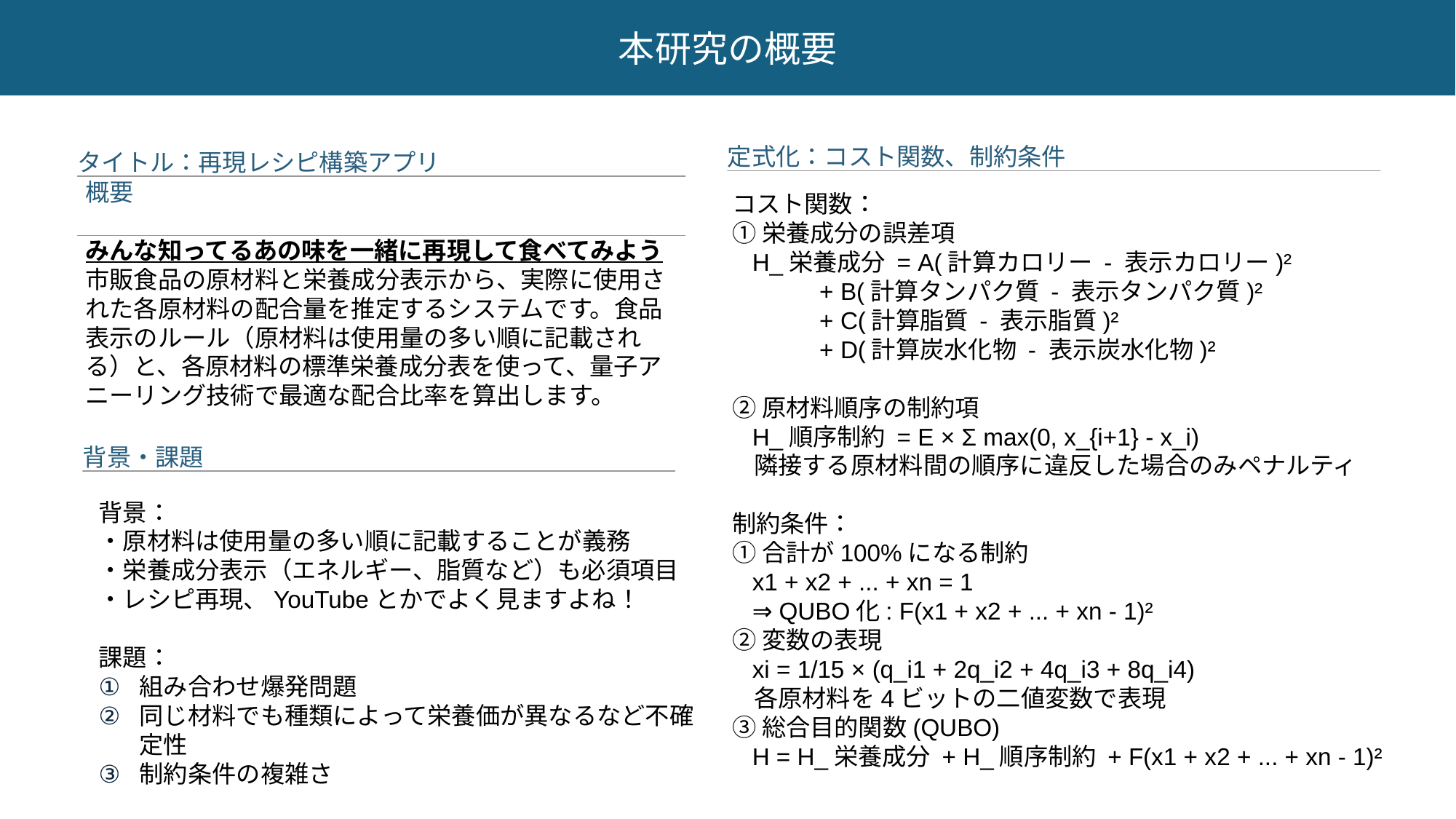

本研究の概要
定式化：コスト関数、制約条件
タイトル：再現レシピ構築アプリ
コスト関数：
①栄養成分の誤差項
   H_栄養成分 = A(計算カロリー - 表示カロリー)²
             + B(計算タンパク質 - 表示タンパク質)²
             + C(計算脂質 - 表示脂質)²
             + D(計算炭水化物 - 表示炭水化物)²

②原材料順序の制約項
   H_順序制約 = E × Σ max(0, x_{i+1} - x_i)
   隣接する原材料間の順序に違反した場合のみペナルティ

制約条件：
①合計が100%になる制約
   x1 + x2 + ... + xn = 1
   ⇒ QUBO化: F(x1 + x2 + ... + xn - 1)²
②変数の表現
   xi = 1/15 × (q_i1 + 2q_i2 + 4q_i3 + 8q_i4)
   各原材料を4ビットの二値変数で表現
③総合目的関数(QUBO)
   H = H_栄養成分 + H_順序制約 + F(x1 + x2 + ... + xn - 1)²
概要

みんな知ってるあの味を一緒に再現して食べてみよう
市販食品の原材料と栄養成分表示から、実際に使用された各原材料の配合量を推定するシステムです。食品表示のルール（原材料は使用量の多い順に記載される）と、各原材料の標準栄養成分表を使って、量子アニーリング技術で最適な配合比率を算出します。

背景・課題
背景：
・原材料は使用量の多い順に記載することが義務
・栄養成分表示（エネルギー、脂質など）も必須項目
・レシピ再現、YouTubeとかでよく見ますよね！

課題：
組み合わせ爆発問題
同じ材料でも種類によって栄養価が異なるなど不確定性
制約条件の複雑さ